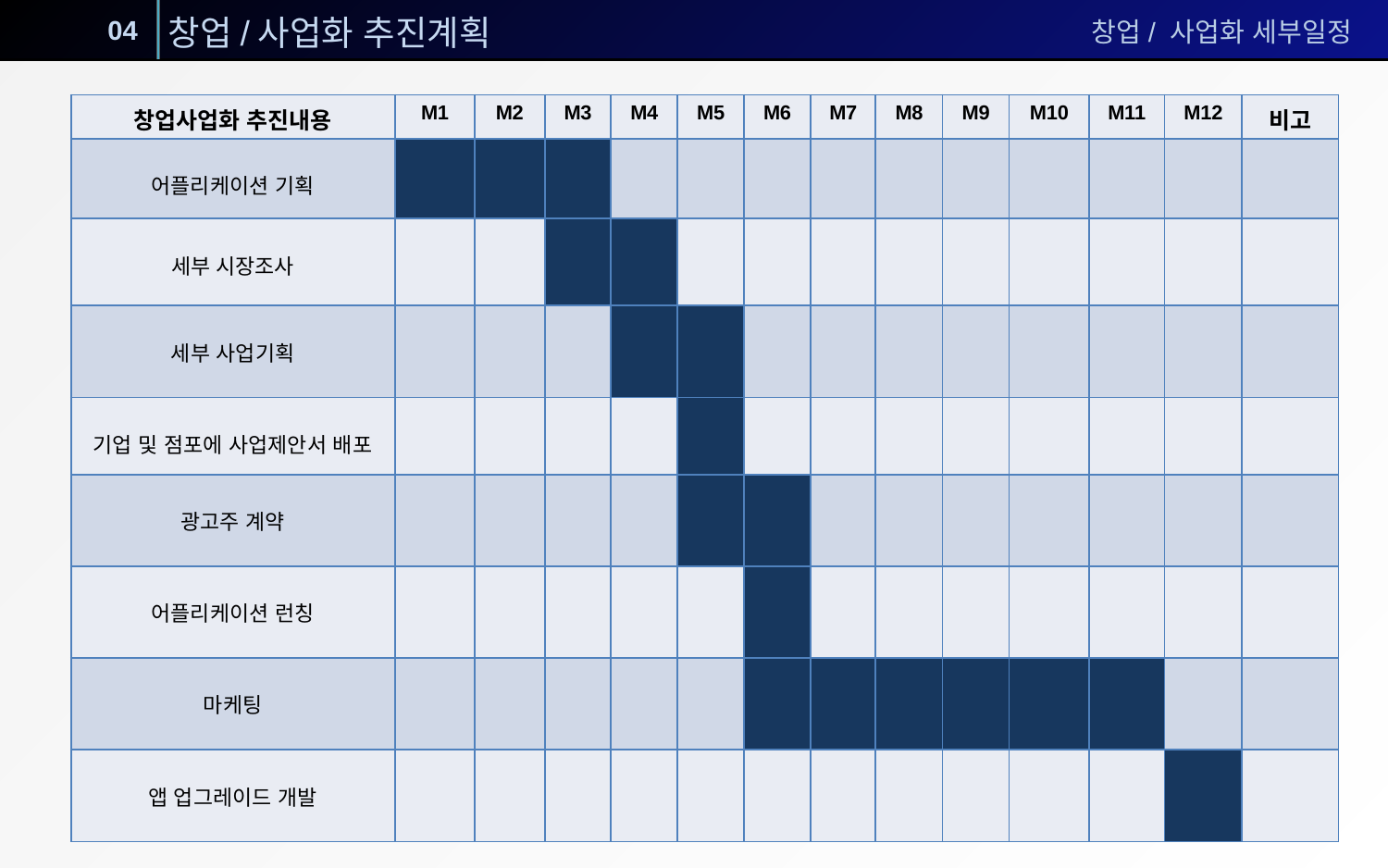

창업/사업화 추진계획
04
창업/ 사업화 세부일정
| 창업사업화 추진내용 | M1 | M2 | M3 | M4 | M5 | M6 | M7 | M8 | M9 | M10 | M11 | M12 | 비고 |
| --- | --- | --- | --- | --- | --- | --- | --- | --- | --- | --- | --- | --- | --- |
| 어플리케이션 기획 |  |  |  |  |  |  |  |  |  |  |  |  |  |
| 세부 시장조사 |  |  |  |  |  |  |  |  |  |  |  |  |  |
| 세부 사업기획 |  |  |  |  |  |  |  |  |  |  |  |  |  |
| 기업 및 점포에 사업제안서 배포 |  |  |  |  |  |  |  |  |  |  |  |  |  |
| 광고주 계약 |  |  |  |  |  |  |  |  |  |  |  |  |  |
| 어플리케이션 런칭 |  |  |  |  |  |  |  |  |  |  |  |  |  |
| 마케팅 |  |  |  |  |  |  |  |  |  |  |  |  |  |
| 앱 업그레이드 개발 |  |  |  |  |  |  |  |  |  |  |  |  |  |